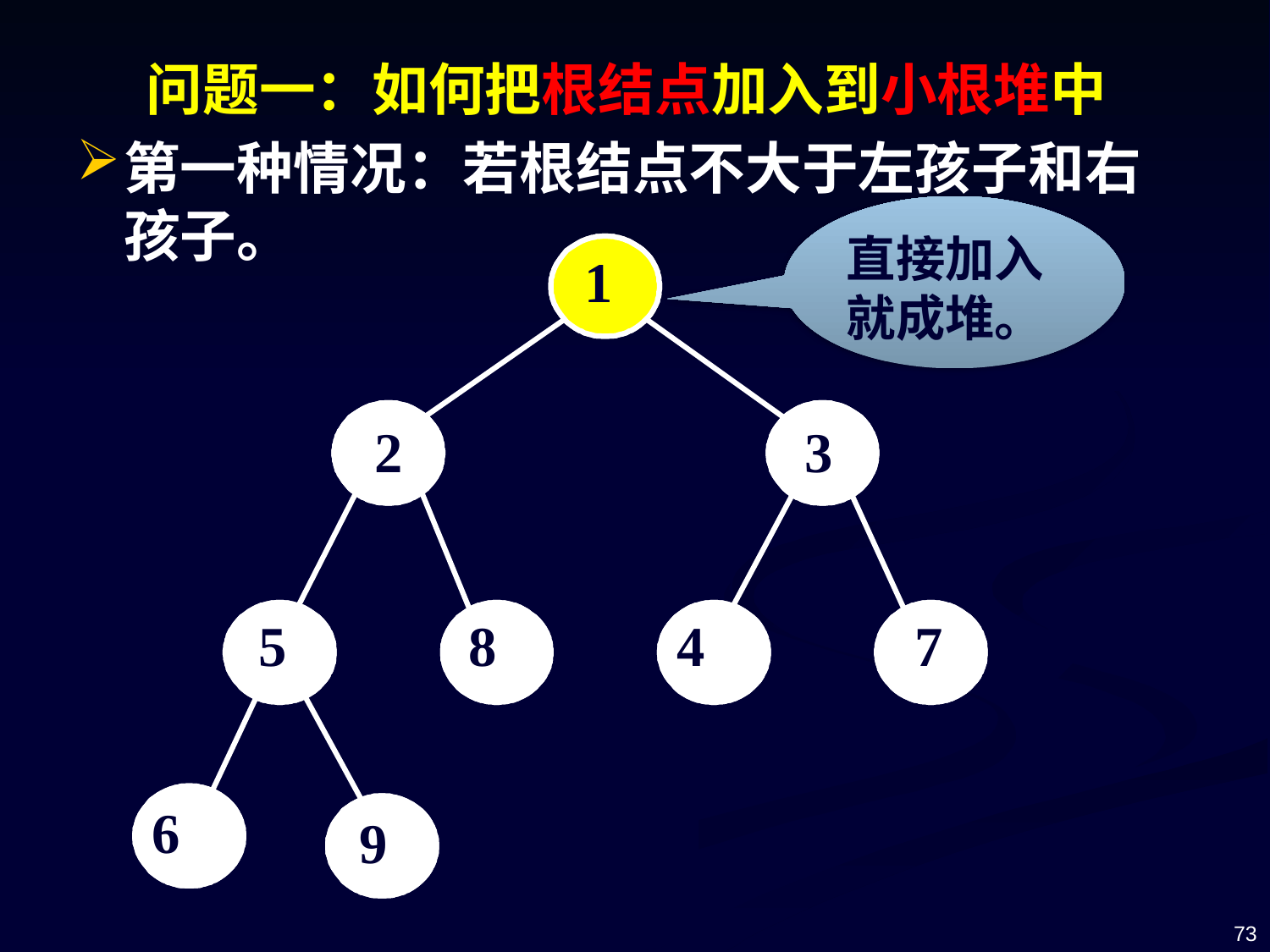

# 问题一：如何把根结点加入到小根堆中
第一种情况：若根结点不大于左孩子和右孩子。
直接加入
就成堆。

1

2

3

5

 8
4
  7

6

 9
73